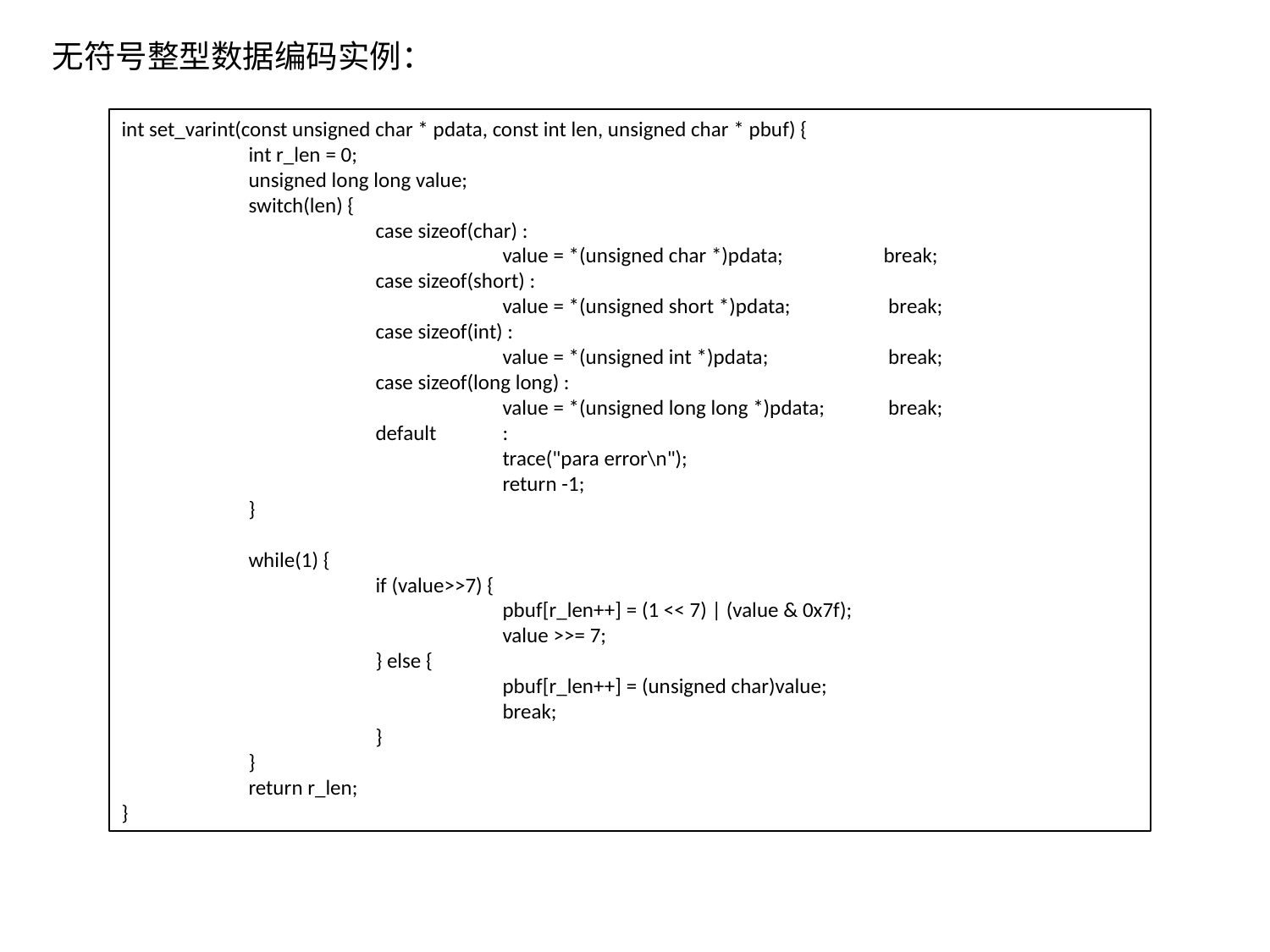

无符号整型数据编码实例：
int set_varint(const unsigned char * pdata, const int len, unsigned char * pbuf) {
	int r_len = 0;
	unsigned long long value;
	switch(len) {
		case sizeof(char) :
			value = *(unsigned char *)pdata;	break;
		case sizeof(short) :
			value = *(unsigned short *)pdata;	 break;
		case sizeof(int) :
			value = *(unsigned int *)pdata;	 break;
		case sizeof(long long) :
			value = *(unsigned long long *)pdata;	 break;
		default	:
			trace("para error\n");
			return -1;
	}

	while(1) {
		if (value>>7) {
			pbuf[r_len++] = (1 << 7) | (value & 0x7f);
			value >>= 7;
		} else {
			pbuf[r_len++] = (unsigned char)value;
			break;
		}
	}
	return r_len;
}